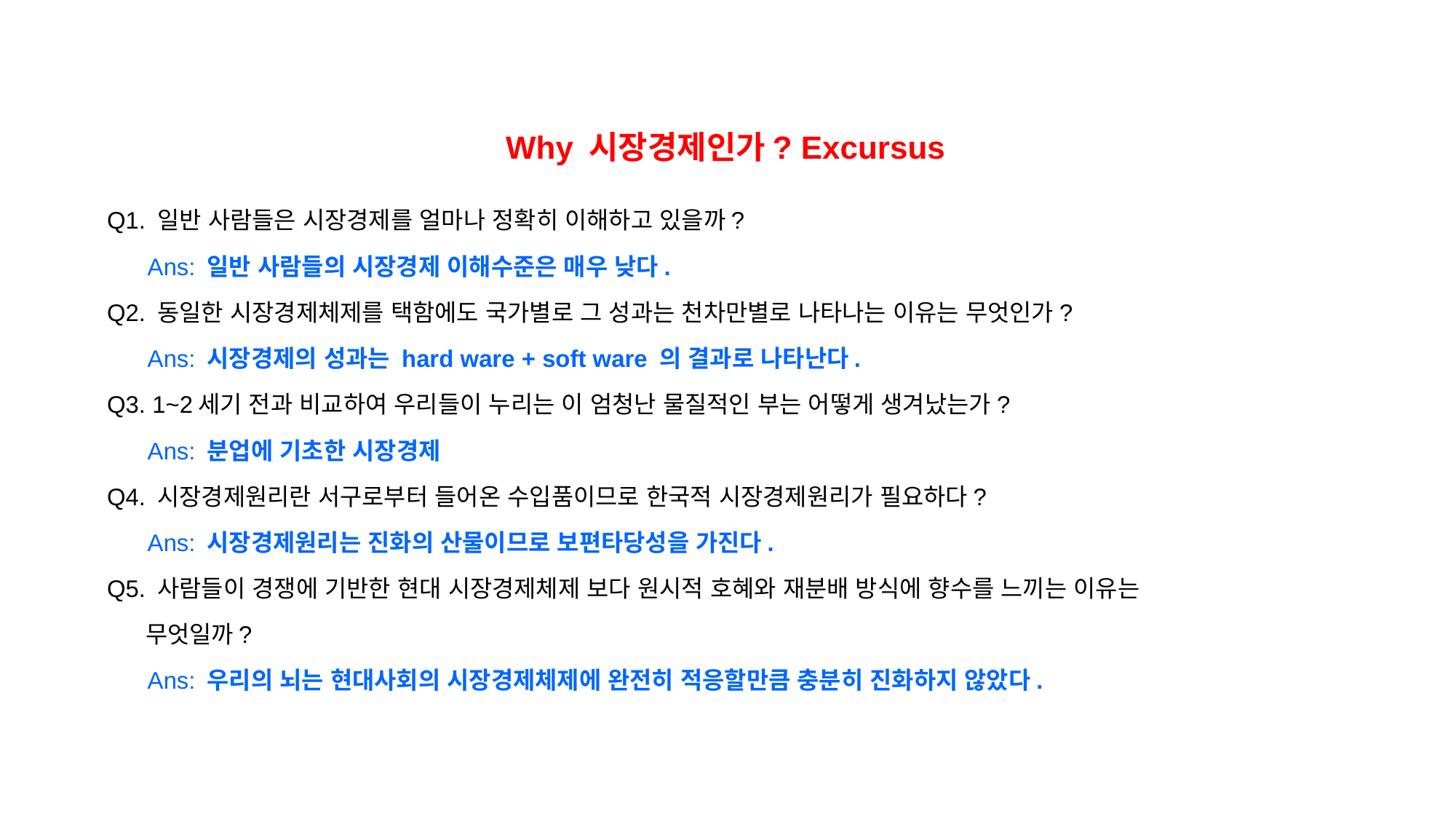

Why 시장경제인가? Excursus

Q1. 일반 사람들은 시장경제를 얼마나 정확히 이해하고 있을까?
      Ans: 일반 사람들의 시장경제 이해수준은 매우 낮다.
Q2. 동일한 시장경제체제를 택함에도 국가별로 그 성과는 천차만별로 나타나는 이유는 무엇인가?
      Ans: 시장경제의 성과는 hard ware + soft ware 의 결과로 나타난다.
Q3. 1~2세기 전과 비교하여 우리들이 누리는 이 엄청난 물질적인 부는 어떻게 생겨났는가?
      Ans: 분업에 기초한 시장경제
Q4. 시장경제원리란 서구로부터 들어온 수입품이므로 한국적 시장경제원리가 필요하다?
      Ans: 시장경제원리는 진화의 산물이므로 보편타당성을 가진다.
Q5. 사람들이 경쟁에 기반한 현대 시장경제체제 보다 원시적 호혜와 재분배 방식에 향수를 느끼는 이유는
     무엇일까?
      Ans: 우리의 뇌는 현대사회의 시장경제체제에 완전히 적응할만큼 충분히 진화하지 않았다.